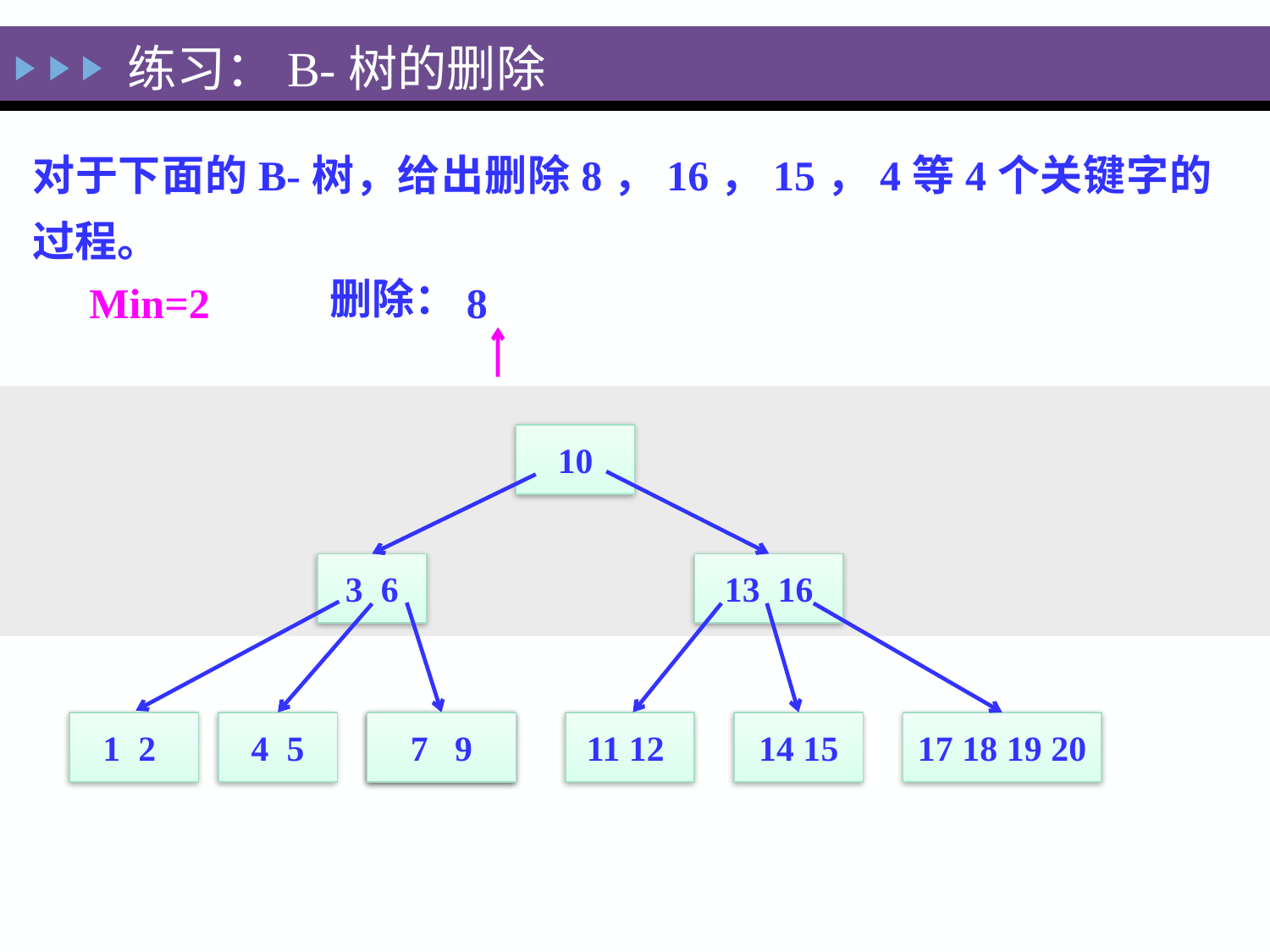

练习：B-树的删除
对于下面的B-树，给出删除8，16，15，4等4个关键字的过程。
删除：
8
Min=2

10
3  6
13  16
1  2
4  5
7  8  9
7   9
11 12
14 15
17 18 19 20